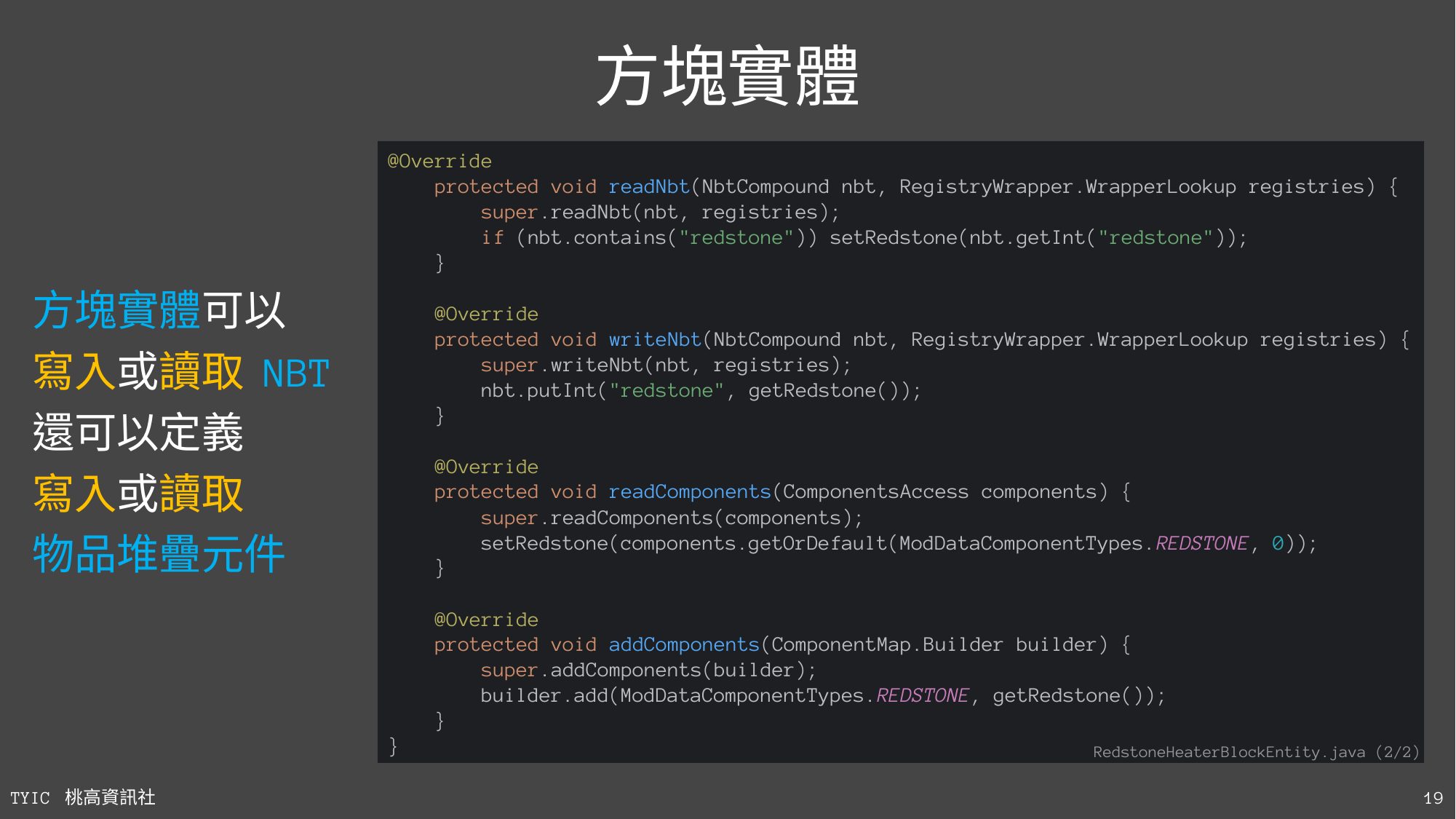

# 方塊實體
@Override
    protected void readNbt(NbtCompound nbt, RegistryWrapper.WrapperLookup registries) {
        super.readNbt(nbt, registries);
        if (nbt.contains("redstone")) setRedstone(nbt.getInt("redstone"));
    }
    @Override
    protected void writeNbt(NbtCompound nbt, RegistryWrapper.WrapperLookup registries) {
        super.writeNbt(nbt, registries);
        nbt.putInt("redstone", getRedstone());
    }
    @Override
    protected void readComponents(ComponentsAccess components) {
        super.readComponents(components);
        setRedstone(components.getOrDefault(ModDataComponentTypes.REDSTONE, 0));
    }
    @Override
    protected void addComponents(ComponentMap.Builder builder) {
        super.addComponents(builder);
        builder.add(ModDataComponentTypes.REDSTONE, getRedstone());
    }
}
RedstoneHeaterBlockEntity.java (2/2)
方塊實體可以
寫入或讀取 NBT
還可以定義
寫入或讀取
物品堆疊元件